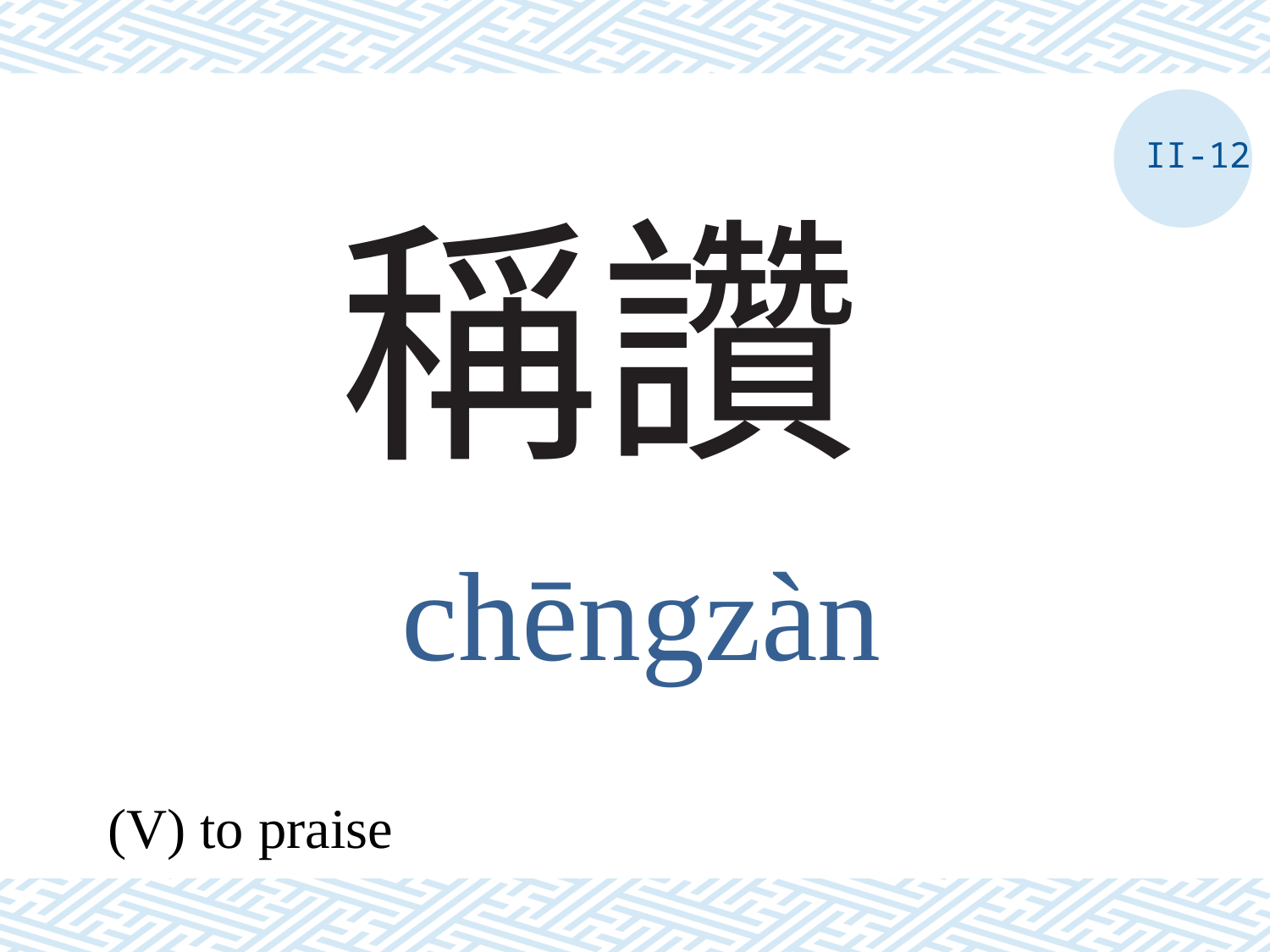

II-12

# 稱讚
chēngzàn
(V) to praise